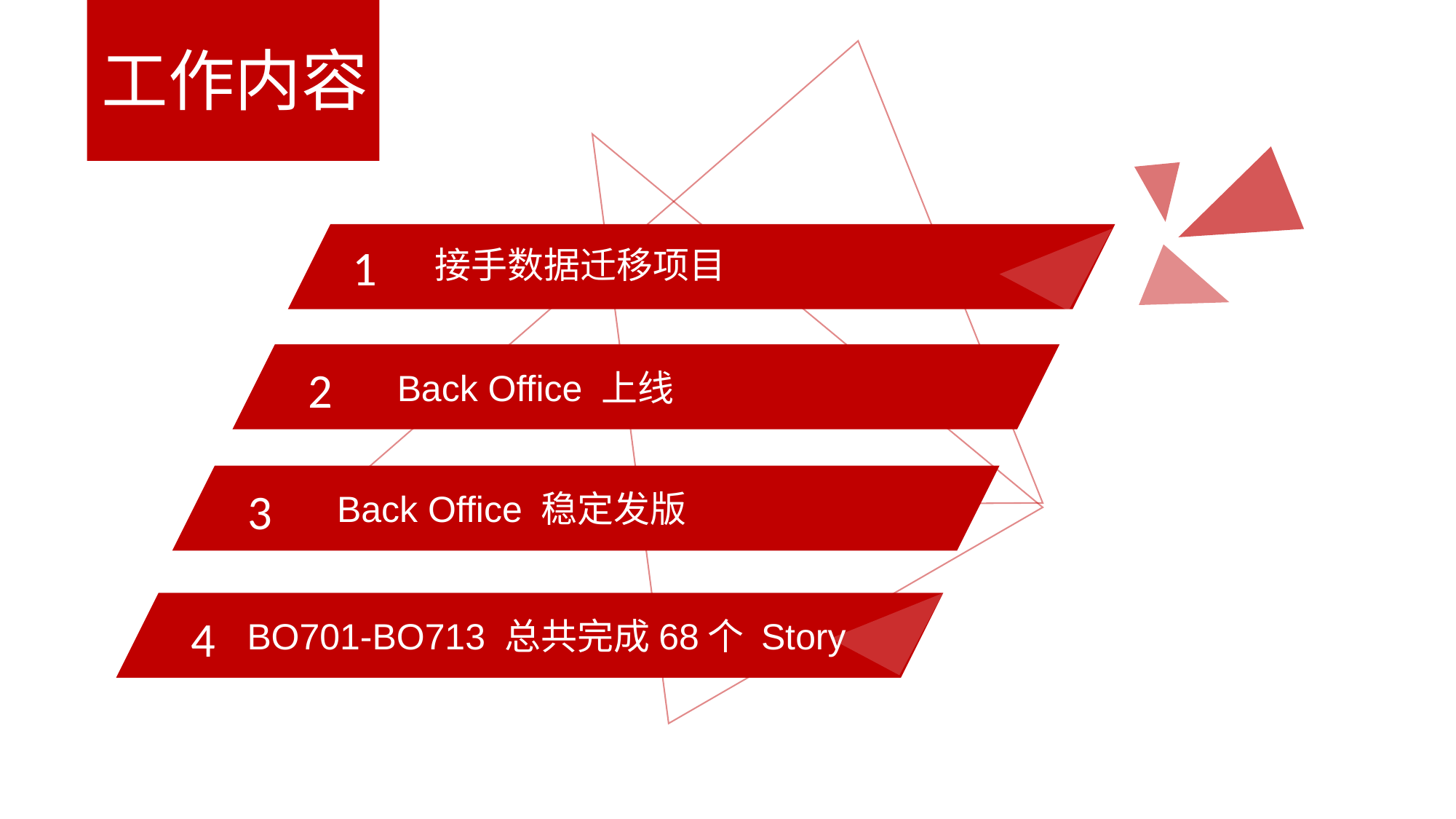

工作内容

1
BO701-BO713 总共完成68个 Story

1
接手数据迁移项目

2
Back Office 上线

3
Back Office 稳定发版

1
4
BO701-BO713 总共完成68个 Story
BO701-BO713 总共完成68个 Story